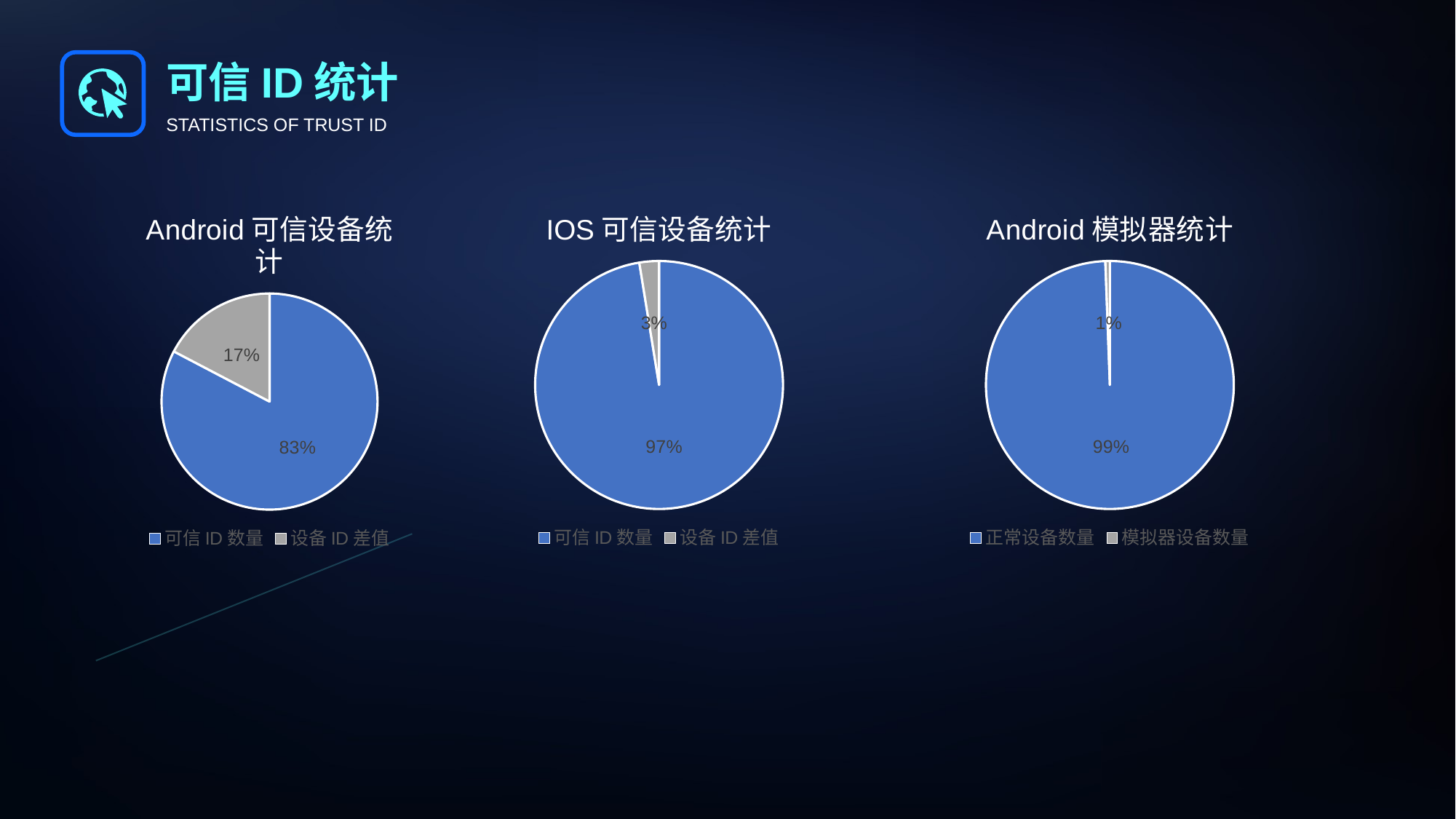

可信ID统计
STATISTICS OF TRUST ID

### Chart: IOS可信设备统计

| Category | IOS可信设备统计 |
|---|---|
| 可信ID数量 | 7772110.0 |
| 设备ID差值 | 203927.0 |

### Chart: Android模拟器统计

| Category | Android模拟器统计 |
|---|---|
| 正常设备数量 | 6872977.0 |
| 模拟器设备数量 | 40547.0 |

### Chart: Android可信设备统计

| Category | Android可信设备统计 |
|---|---|
| 可信ID数量 | 5715824.0 |
| 设备ID差值 | 1197700.0 |